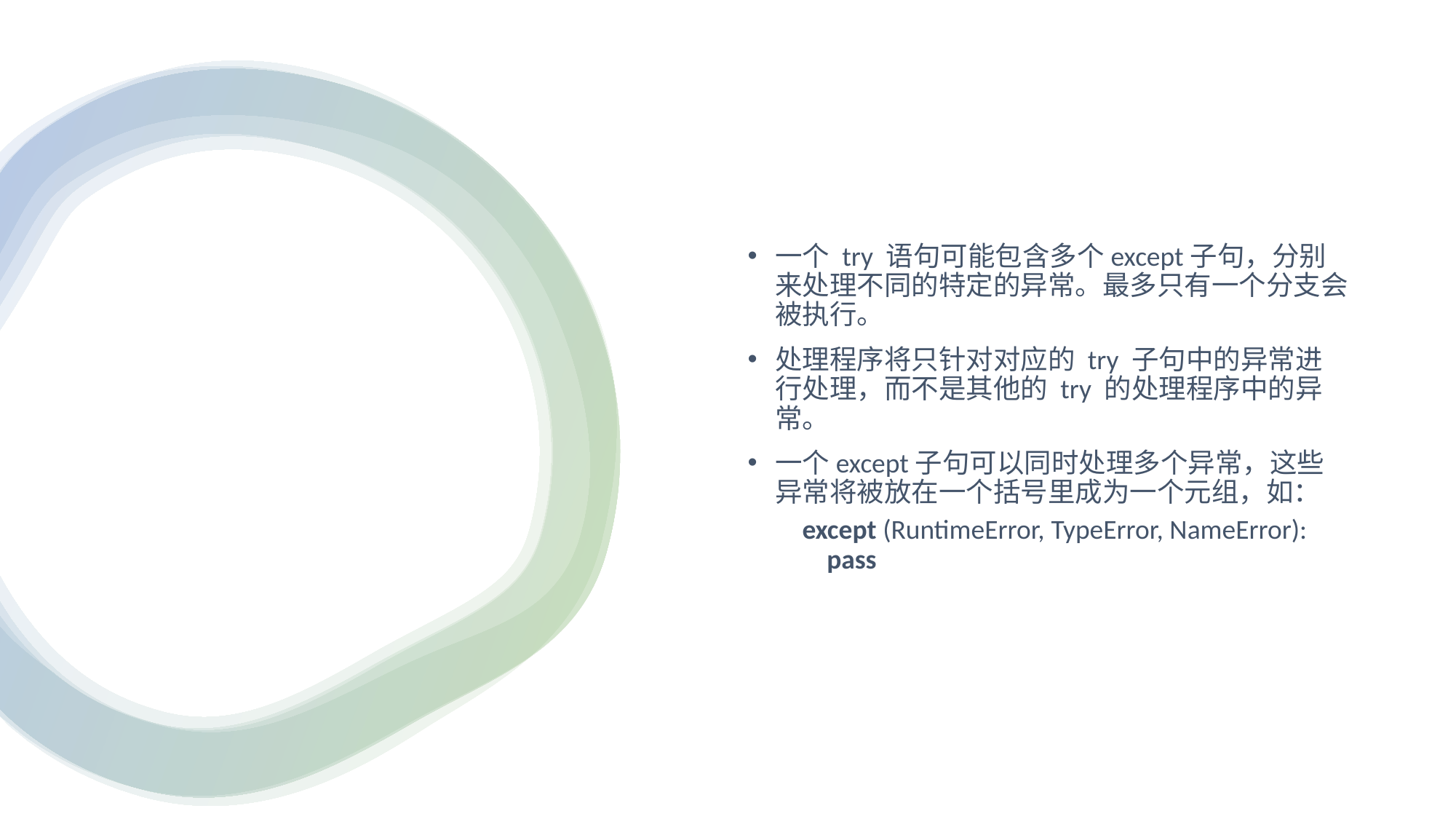

一个 try 语句可能包含多个except子句，分别来处理不同的特定的异常。最多只有一个分支会被执行。
处理程序将只针对对应的 try 子句中的异常进行处理，而不是其他的 try 的处理程序中的异常。
一个except子句可以同时处理多个异常，这些异常将被放在一个括号里成为一个元组，如：
except (RuntimeError, TypeError, NameError):
    pass
#